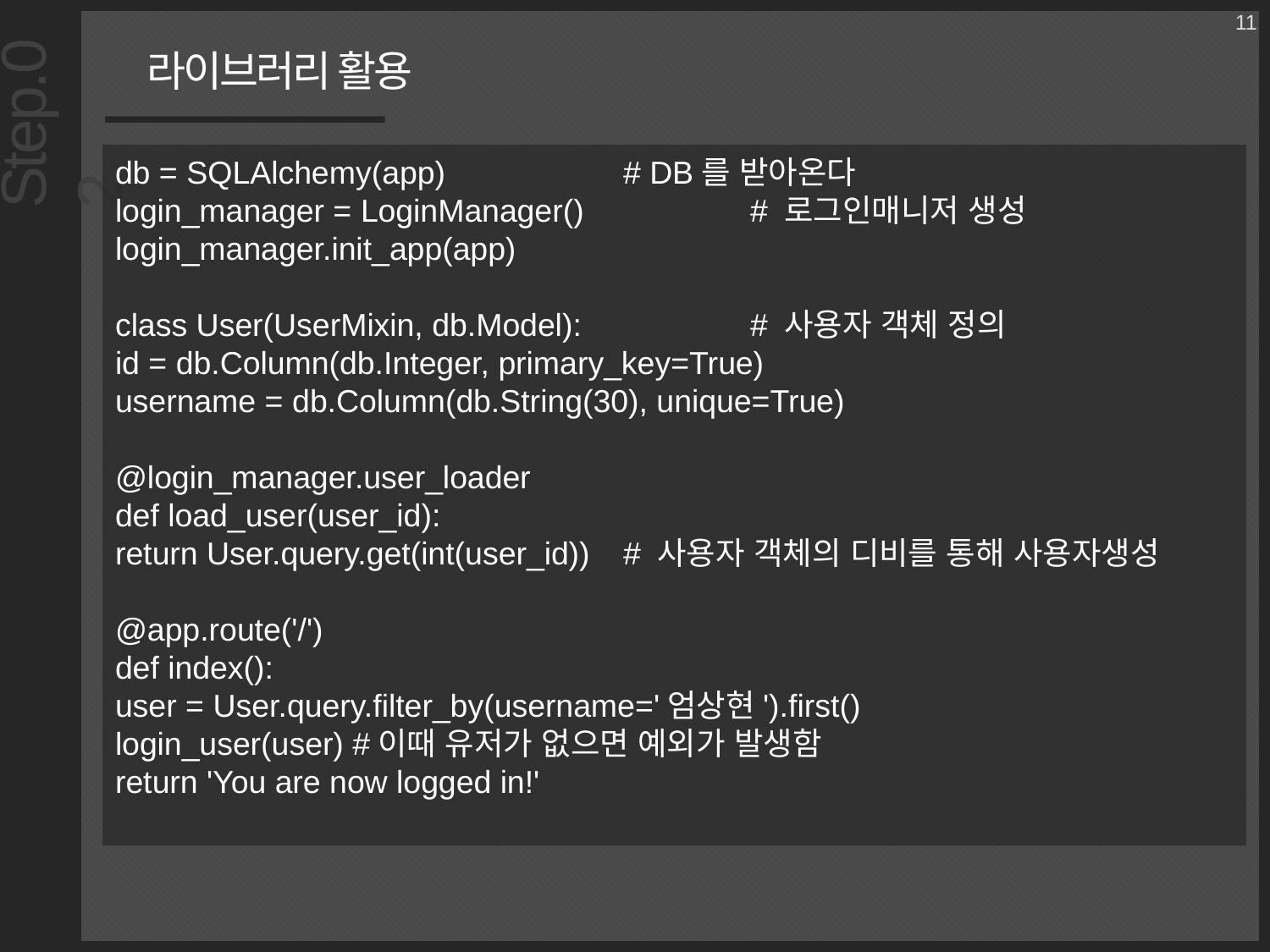

11
라이브러리 활용
Step.02

db = SQLAlchemy(app)                 	# DB를 받아온다
login_manager = LoginManager() 		# 로그인매니저 생성
login_manager.init_app(app)
class User(UserMixin, db.Model): 		# 사용자 객체 정의
id = db.Column(db.Integer, primary_key=True)
username = db.Column(db.String(30), unique=True)
@login_manager.user_loader
def load_user(user_id):
return User.query.get(int(user_id)) 	# 사용자 객체의 디비를 통해 사용자생성

@app.route('/')
def index():
user = User.query.filter_by(username='엄상현').first()
login_user(user) #이때 유저가 없으면 예외가 발생함
return 'You are now logged in!'